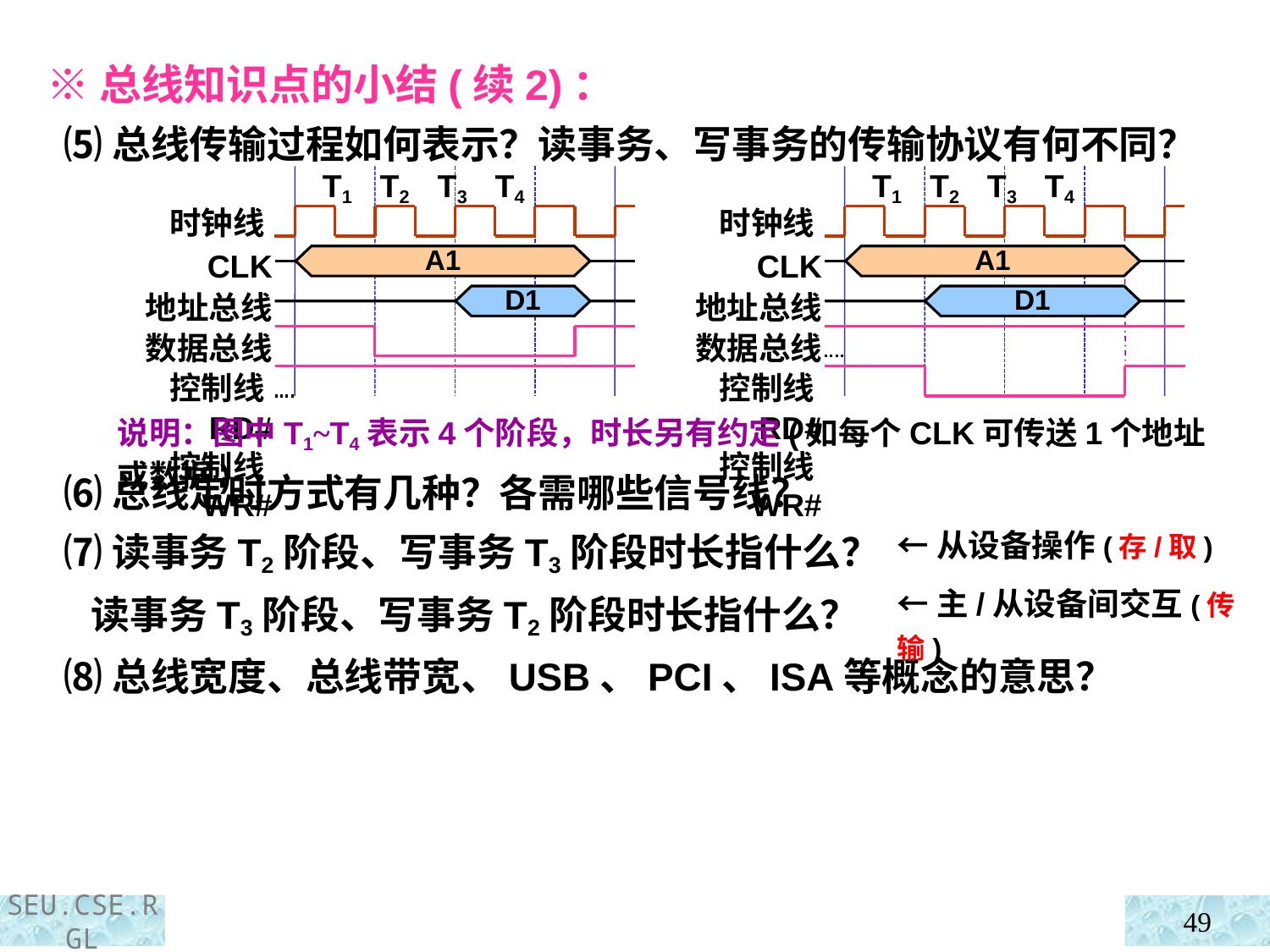

※总线知识点的小结(续2)：
   ⑸总线传输过程如何表示？读事务、写事务的传输协议有何不同？

   ⑹总线定时方式有几种？各需哪些信号线？
   ⑺读事务T2阶段、写事务T3阶段时长指什么？
     读事务T3阶段、写事务T2阶段时长指什么？
   ⑻总线宽度、总线带宽、USB、PCI、ISA等概念的意思？
T1    T2    T3    T4
T1    T2    T3    T4
时钟线CLK
地址总线
数据总线
控制线RD#
控制线WR#
时钟线CLK
地址总线
数据总线
控制线RD#
控制线WR#
A1
A1
D1
D1
说明：图中T1~T4表示4个阶段，时长另有约定(如每个CLK可传送1个地址或数据)
←从设备操作(存/取)
←主/从设备间交互(传输)

49